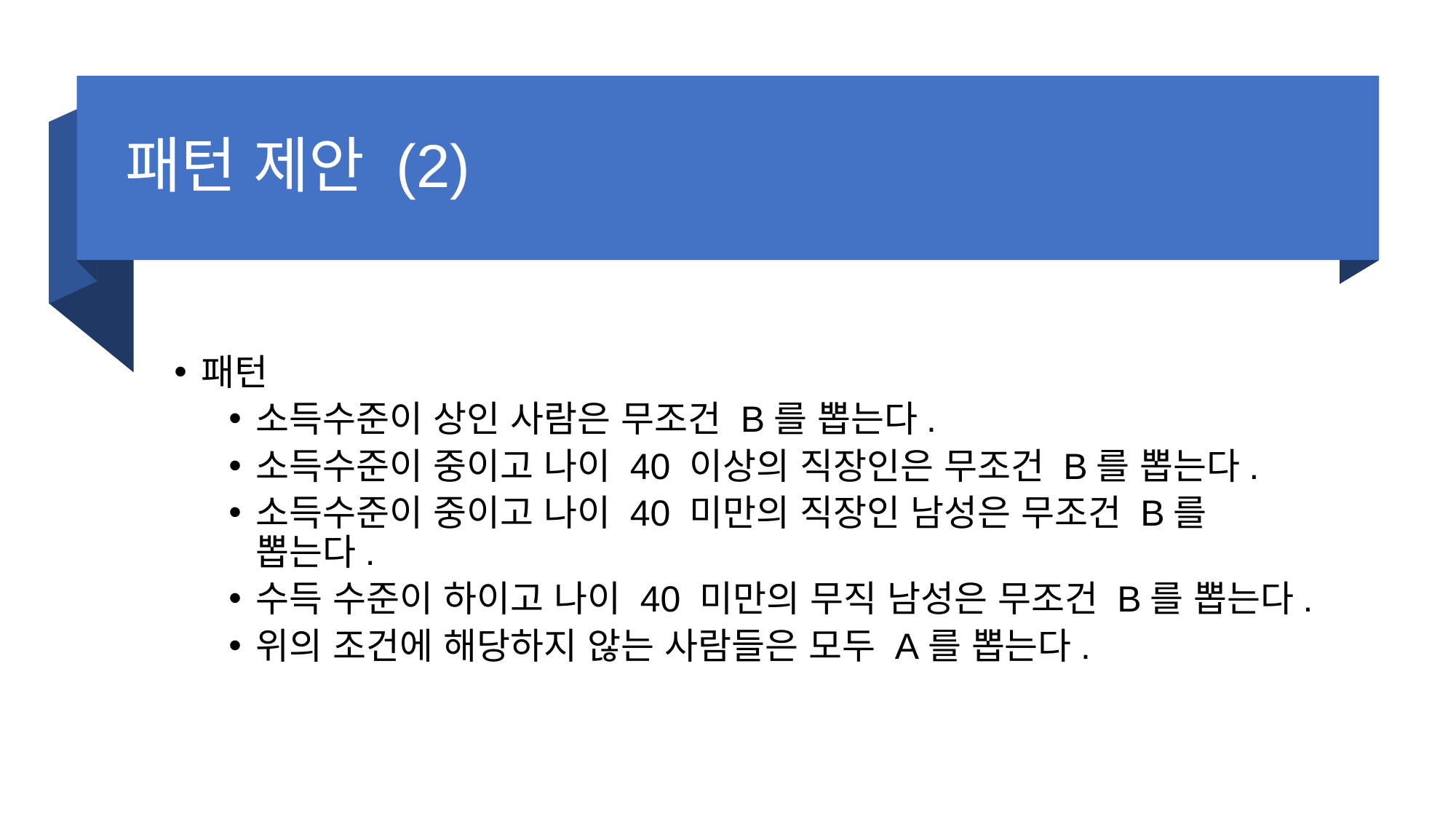

# 패턴 제안 (2)

패턴
소득수준이 상인 사람은 무조건 B를 뽑는다.
소득수준이 중이고 나이 40 이상의 직장인은 무조건 B를 뽑는다.
소득수준이 중이고 나이 40 미만의 직장인 남성은 무조건 B를 뽑는다.
수득 수준이 하이고 나이 40 미만의 무직 남성은 무조건 B를 뽑는다.
위의 조건에 해당하지 않는 사람들은 모두 A를 뽑는다.